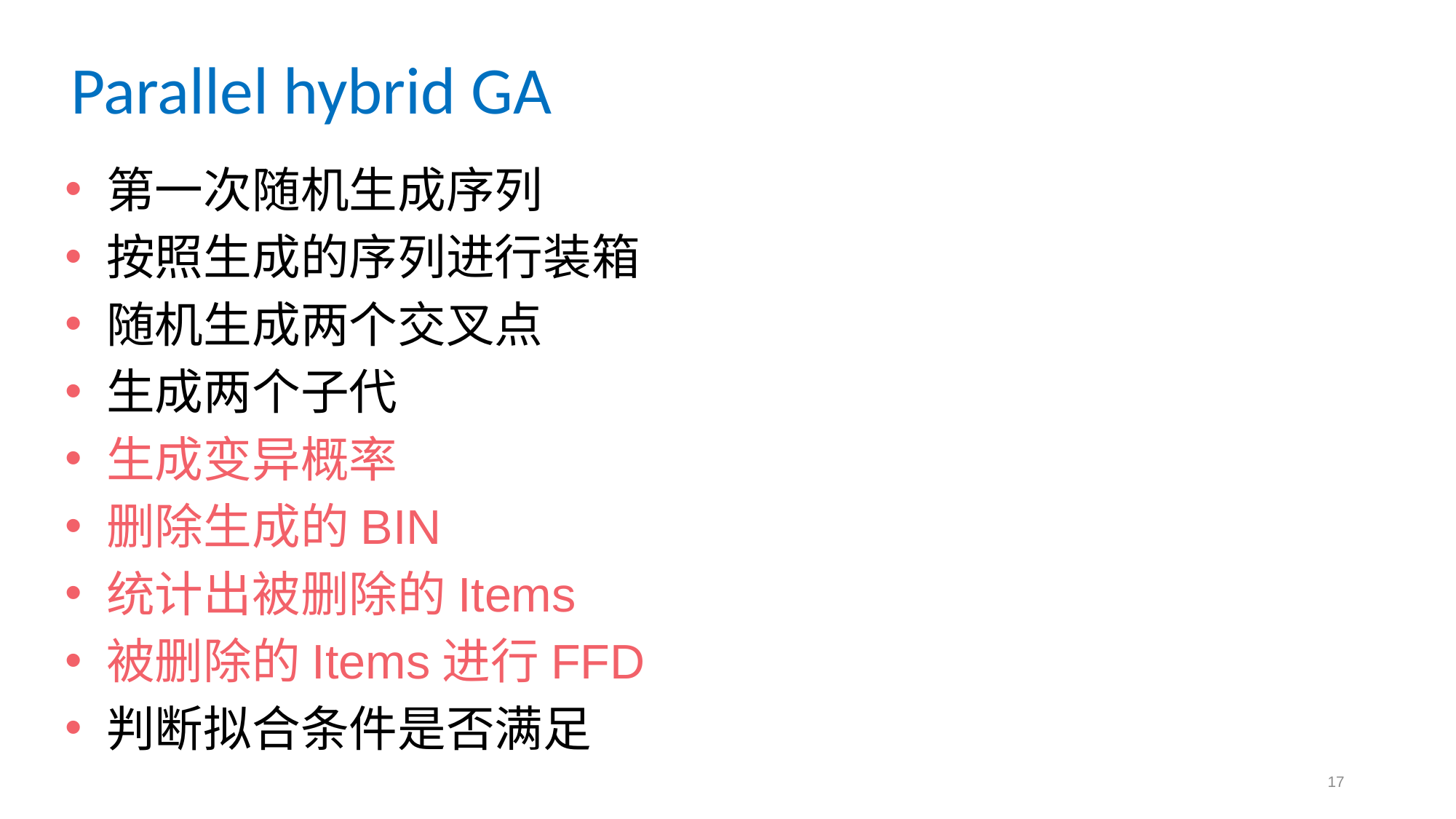

# Parallel hybrid GA
第一次随机生成序列
按照生成的序列进行装箱
随机生成两个交叉点
生成两个子代
生成变异概率
删除生成的BIN
统计出被删除的Items
被删除的Items进行FFD
判断拟合条件是否满足
17